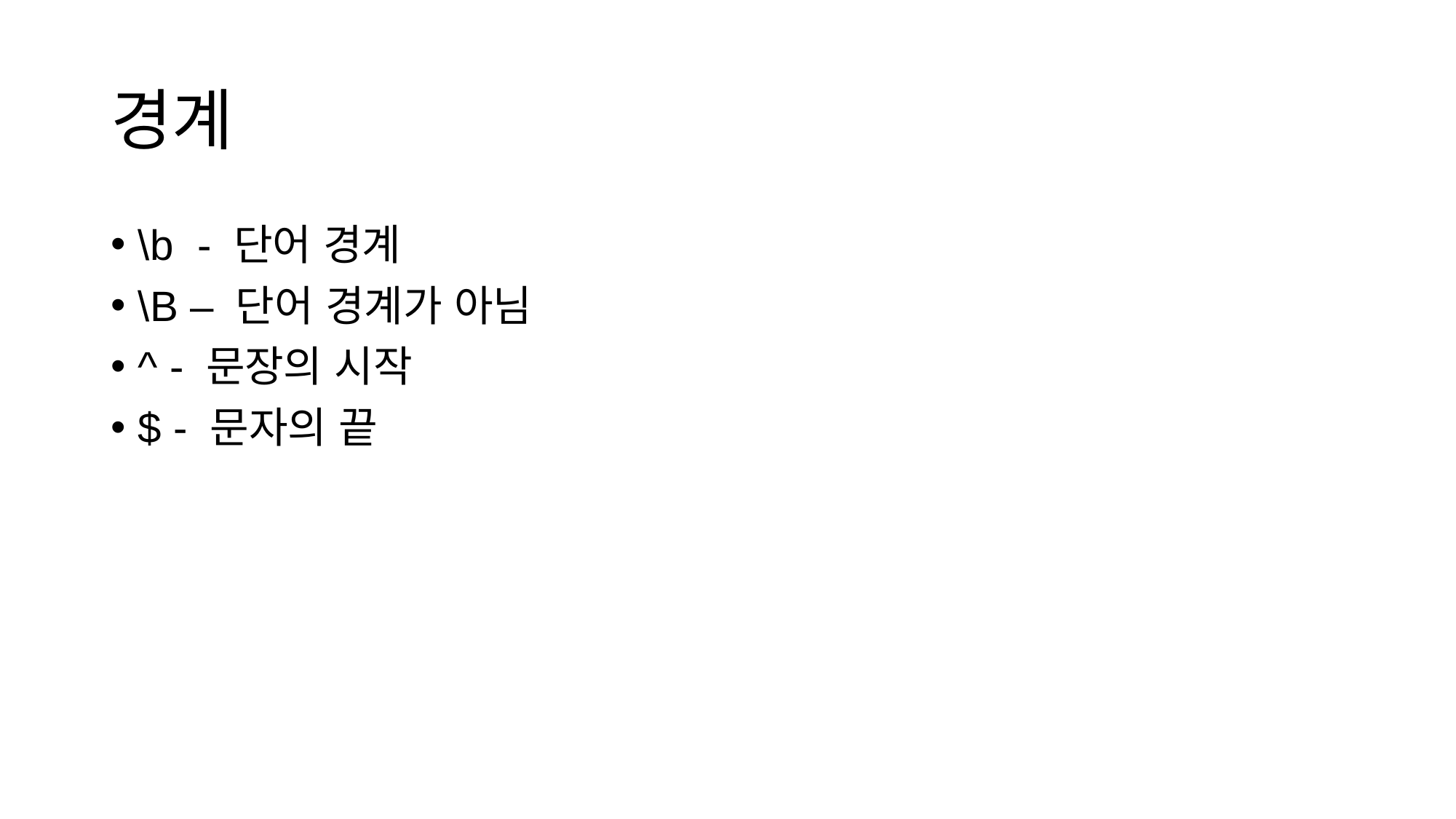

# 경계
\b  - 단어 경계
\B – 단어 경계가 아님
^ - 문장의 시작
$ - 문자의 끝